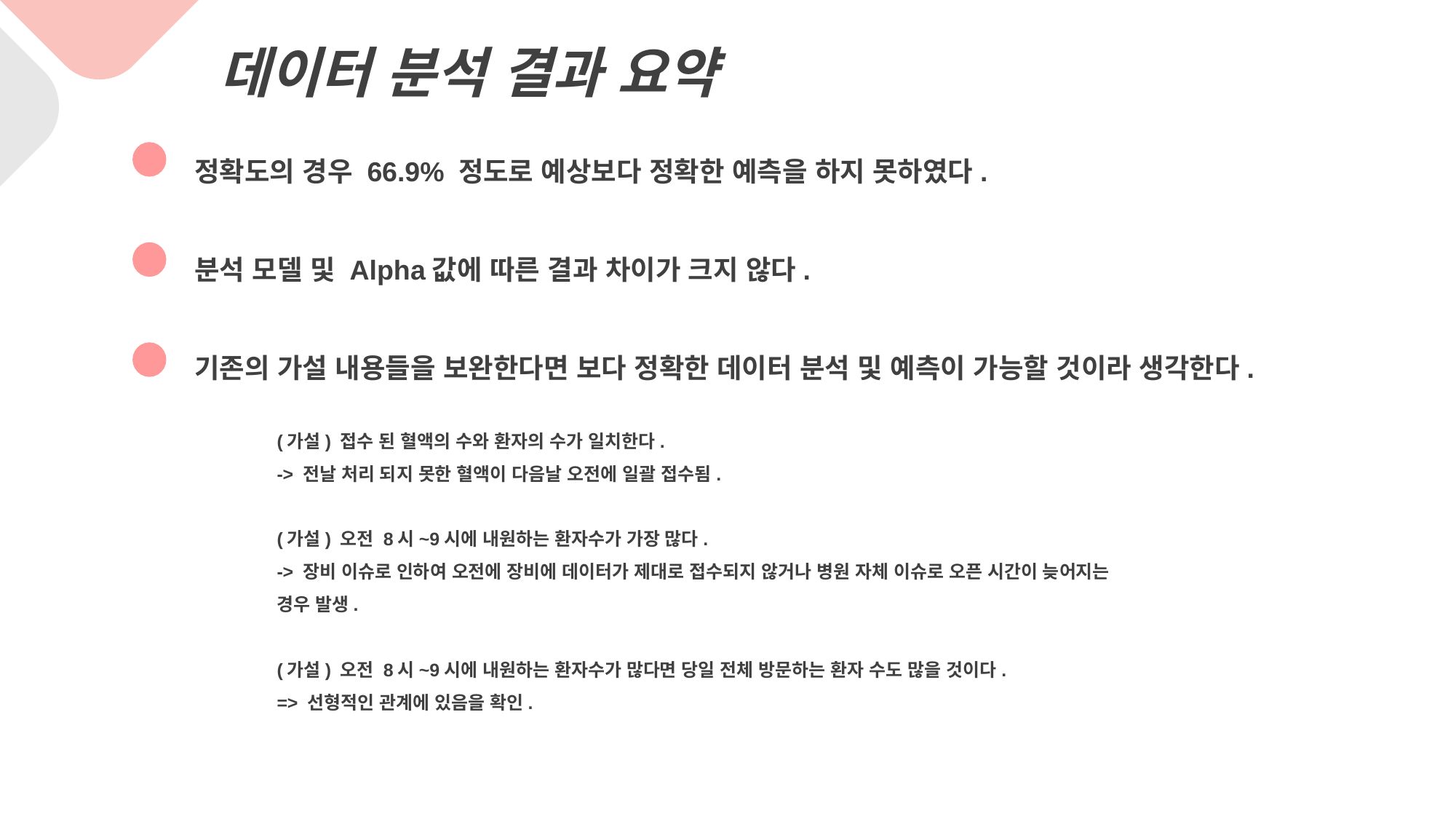

데이터 분석 결과 요약
정확도의 경우 66.9% 정도로 예상보다 정확한 예측을 하지 못하였다.

분석 모델 및 Alpha값에 따른 결과 차이가 크지 않다.

기존의 가설 내용들을 보완한다면 보다 정확한 데이터 분석 및 예측이 가능할 것이라 생각한다.

(가설) 접수 된 혈액의 수와 환자의 수가 일치한다.
-> 전날 처리 되지 못한 혈액이 다음날 오전에 일괄 접수됨.

(가설) 오전 8시~9시에 내원하는 환자수가 가장 많다.
-> 장비 이슈로 인하여 오전에 장비에 데이터가 제대로 접수되지 않거나 병원 자체 이슈로 오픈 시간이 늦어지는 경우 발생.

(가설) 오전 8시~9시에 내원하는 환자수가 많다면 당일 전체 방문하는 환자 수도 많을 것이다.
=> 선형적인 관계에 있음을 확인.